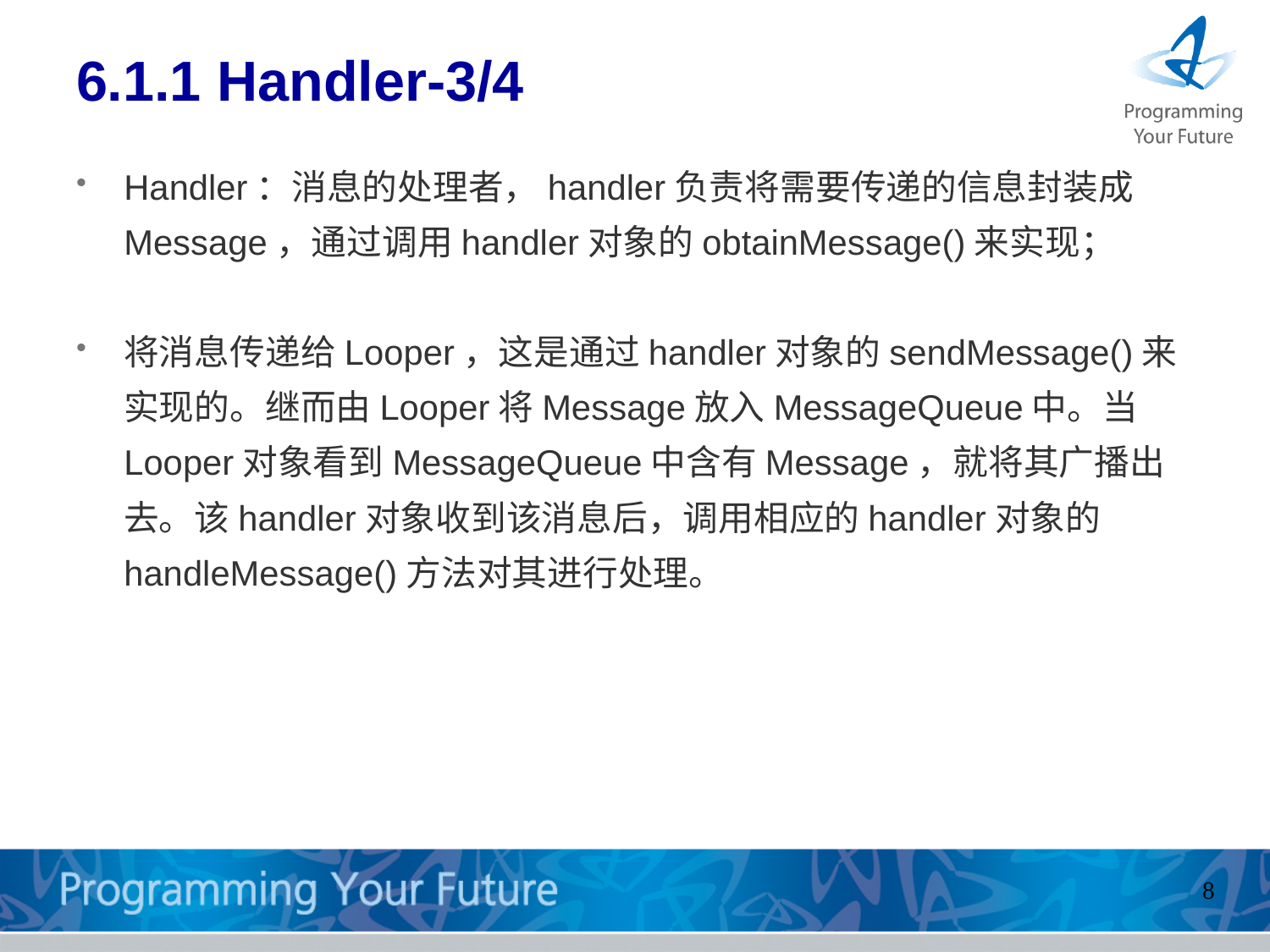

# 6.1.1 Handler-3/4
Handler：消息的处理者，handler负责将需要传递的信息封装成Message，通过调用handler对象的obtainMessage()来实现；

将消息传递给Looper，这是通过handler对象的sendMessage()来实现的。继而由Looper将Message放入MessageQueue中。当Looper对象看到MessageQueue中含有Message，就将其广播出去。该handler对象收到该消息后，调用相应的handler对象的handleMessage()方法对其进行处理。